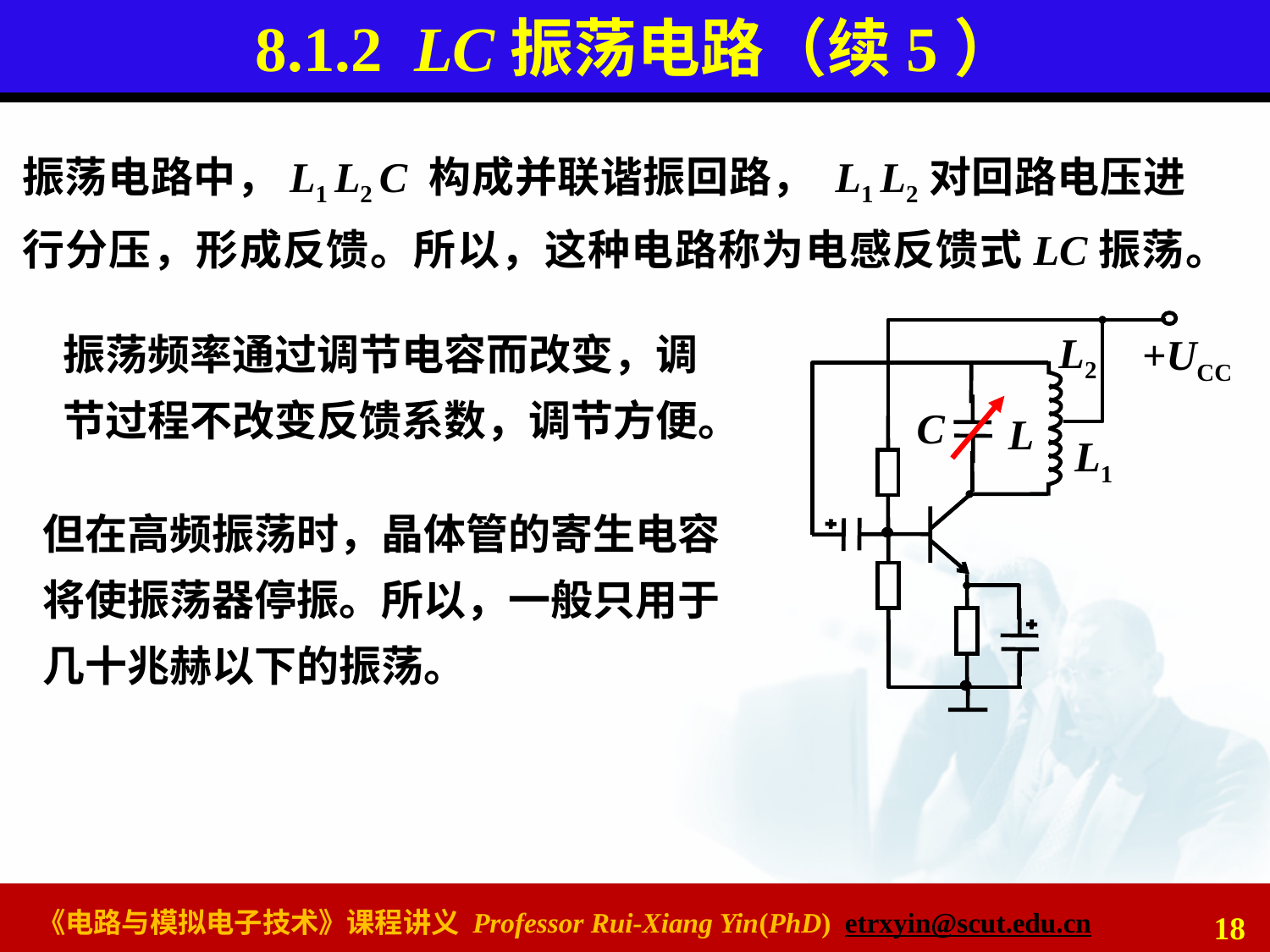

# 8.1.2  LC振荡电路（续5）
振荡电路中，L1 L2 C 构成并联谐振回路， L1 L2对回路电压进行分压，形成反馈。所以，这种电路称为电感反馈式LC振荡。
振荡频率通过调节电容而改变，调节过程不改变反馈系数，调节方便。

L2

+UCC

C
L

L1

但在高频振荡时，晶体管的寄生电容将使振荡器停振。所以，一般只用于几十兆赫以下的振荡。
18